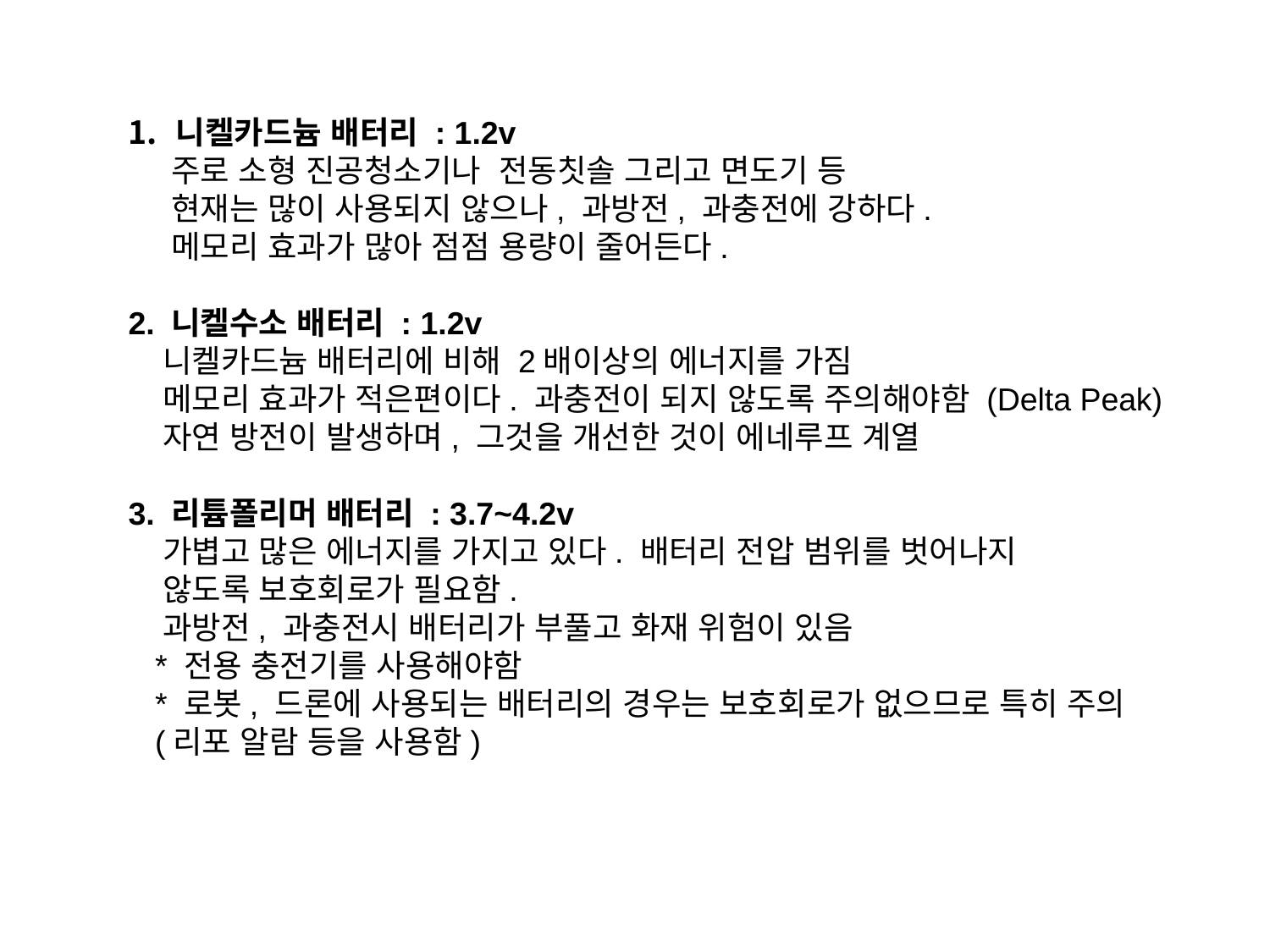

니켈카드늄 배터리 : 1.2v
    주로 소형 진공청소기나  전동칫솔 그리고 면도기 등
    현재는 많이 사용되지 않으나, 과방전, 과충전에 강하다.
    메모리 효과가 많아 점점 용량이 줄어든다.

2. 니켈수소 배터리 : 1.2v
   니켈카드늄 배터리에 비해 2배이상의 에너지를 가짐
   메모리 효과가 적은편이다. 과충전이 되지 않도록 주의해야함 (Delta Peak)
   자연 방전이 발생하며, 그것을 개선한 것이 에네루프 계열

3. 리튬폴리머 배터리 : 3.7~4.2v
   가볍고 많은 에너지를 가지고 있다. 배터리 전압 범위를 벗어나지
   않도록 보호회로가 필요함.
   과방전, 과충전시 배터리가 부풀고 화재 위험이 있음
   * 전용 충전기를 사용해야함
   * 로봇, 드론에 사용되는 배터리의 경우는 보호회로가 없으므로 특히 주의
   (리포 알람 등을 사용함)